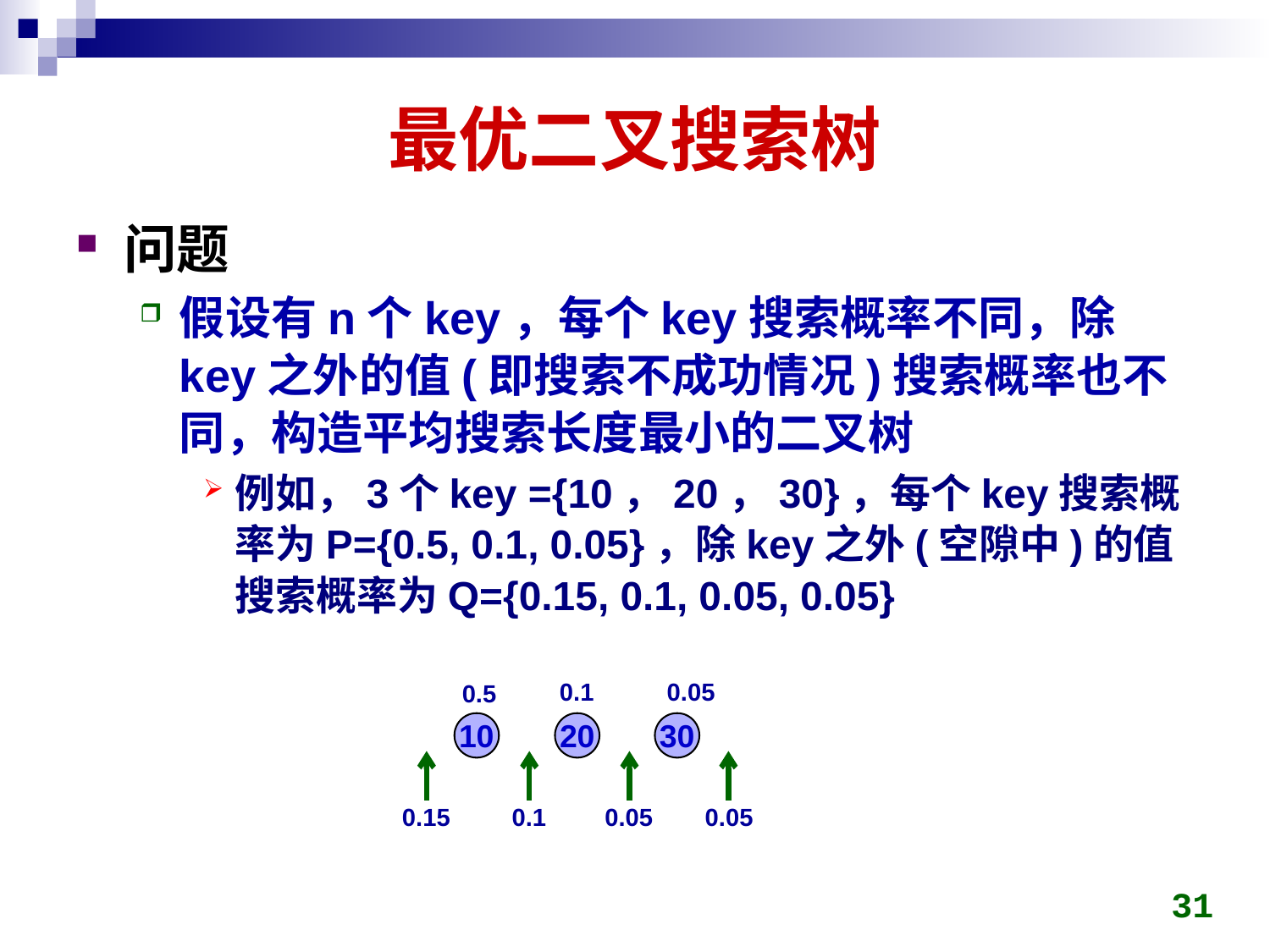

# 最优二叉搜索树
问题
假设有n个key，每个key搜索概率不同，除key之外的值(即搜索不成功情况)搜索概率也不同，构造平均搜索长度最小的二叉树
例如，3个key ={10，20，30}，每个key搜索概率为P={0.5, 0.1, 0.05}，除key之外(空隙中)的值搜索概率为Q={0.15, 0.1, 0.05, 0.05}
0.05
0.1
0.5
10
20
30
0.15
0.1
0.05
0.05
31